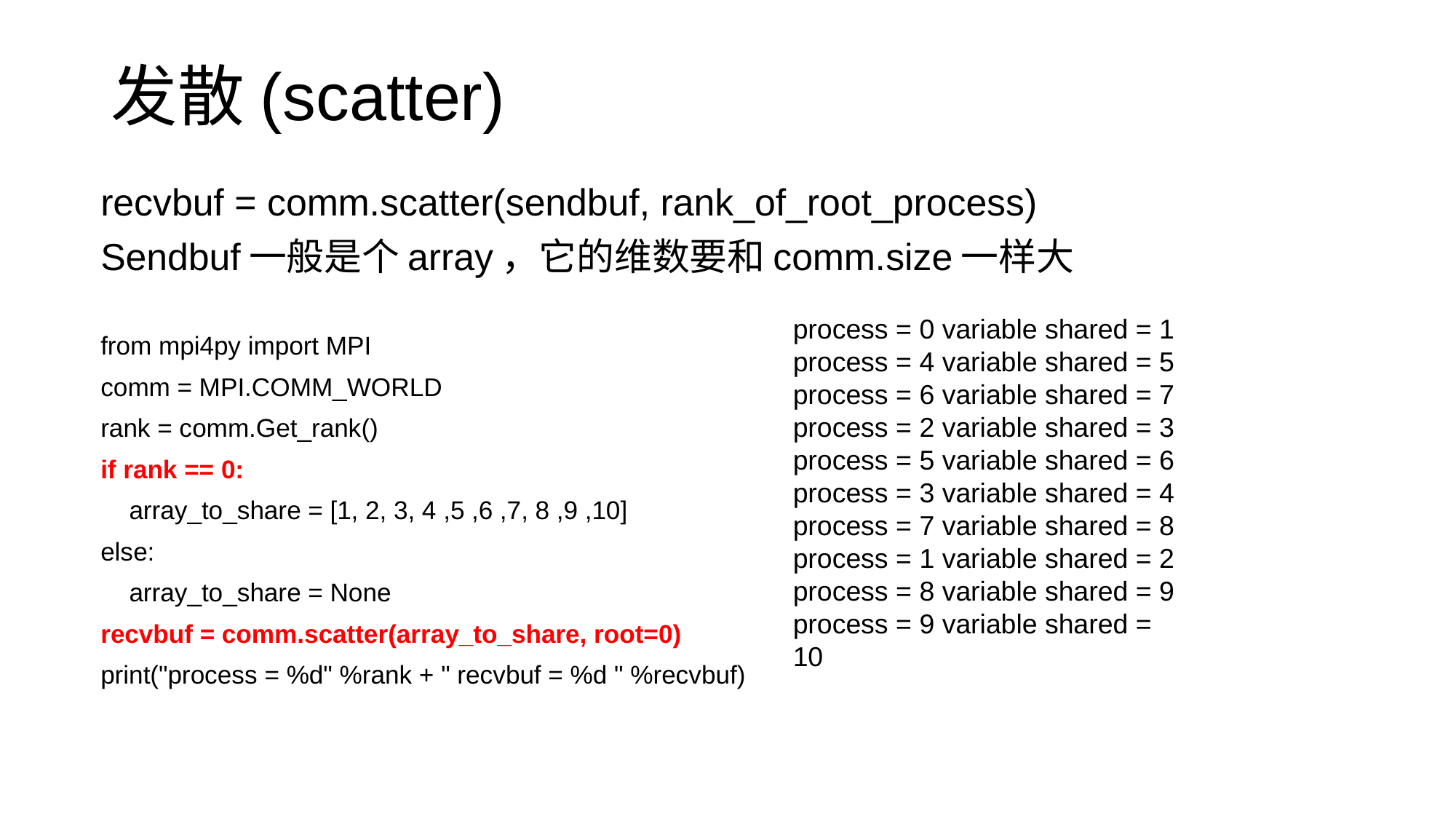

# 发散(scatter)
recvbuf = comm.scatter(sendbuf, rank_of_root_process)
Sendbuf一般是个array，它的维数要和comm.size一样大

from mpi4py import MPI
comm = MPI.COMM_WORLD
rank = comm.Get_rank()
if rank == 0:
    array_to_share = [1, 2, 3, 4 ,5 ,6 ,7, 8 ,9 ,10]
else:
    array_to_share = None
recvbuf = comm.scatter(array_to_share, root=0)
print("process = %d" %rank + " recvbuf = %d " %recvbuf)
process = 0 variable shared = 1 process = 4 variable shared = 5 process = 6 variable shared = 7 process = 2 variable shared = 3 process = 5 variable shared = 6 process = 3 variable shared = 4 process = 7 variable shared = 8 process = 1 variable shared = 2 process = 8 variable shared = 9 process = 9 variable shared = 10